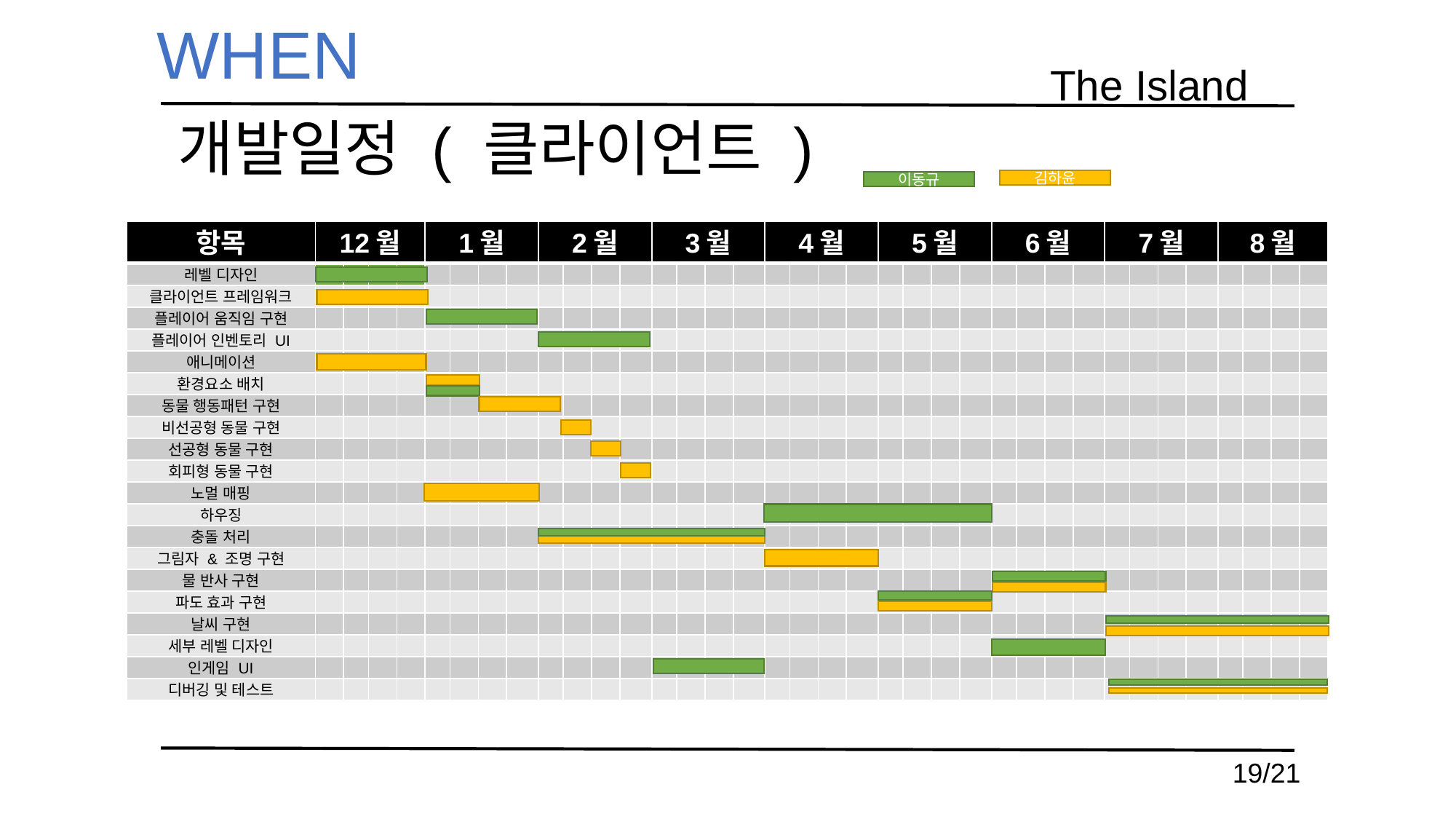

WHEN
The Island
개발일정 ( 클라이언트 )
김하윤
이동규
| 항목 | 12월 |  |  |  | 1월 |  |  |  | 2월 |  |  |  | 3월 |  |  |  | 4월 |  |  |  | 5월 |  |  |  | 6월 |  |  |  | 7월 |  |  |  | 8월 |  |  |  |
| --- | --- | --- | --- | --- | --- | --- | --- | --- | --- | --- | --- | --- | --- | --- | --- | --- | --- | --- | --- | --- | --- | --- | --- | --- | --- | --- | --- | --- | --- | --- | --- | --- | --- | --- | --- | --- |
| 레벨 디자인 |  |  |  |  |  |  |  |  |  |  |  |  |  |  |  |  |  |  |  |  |  |  |  |  |  |  |  |  |  |  |  |  |  |  |  |  |
| 클라이언트 프레임워크 |  |  |  |  |  |  |  |  |  |  |  |  |  |  |  |  |  |  |  |  |  |  |  |  |  |  |  |  |  |  |  |  |  |  |  |  |
| 플레이어 움직임 구현 |  |  |  |  |  |  |  |  |  |  |  |  |  |  |  |  |  |  |  |  |  |  |  |  |  |  |  |  |  |  |  |  |  |  |  |  |
| 플레이어 인벤토리 UI |  |  |  |  |  |  |  |  |  |  |  |  |  |  |  |  |  |  |  |  |  |  |  |  |  |  |  |  |  |  |  |  |  |  |  |  |
| 애니메이션 |  |  |  |  |  |  |  |  |  |  |  |  |  |  |  |  |  |  |  |  |  |  |  |  |  |  |  |  |  |  |  |  |  |  |  |  |
| 환경요소 배치 |  |  |  |  |  |  |  |  |  |  |  |  |  |  |  |  |  |  |  |  |  |  |  |  |  |  |  |  |  |  |  |  |  |  |  |  |
| 동물 행동패턴 구현 |  |  |  |  |  |  |  |  |  |  |  |  |  |  |  |  |  |  |  |  |  |  |  |  |  |  |  |  |  |  |  |  |  |  |  |  |
| 비선공형 동물 구현 |  |  |  |  |  |  |  |  |  |  |  |  |  |  |  |  |  |  |  |  |  |  |  |  |  |  |  |  |  |  |  |  |  |  |  |  |
| 선공형 동물 구현 |  |  |  |  |  |  |  |  |  |  |  |  |  |  |  |  |  |  |  |  |  |  |  |  |  |  |  |  |  |  |  |  |  |  |  |  |
| 회피형 동물 구현 |  |  |  |  |  |  |  |  |  |  |  |  |  |  |  |  |  |  |  |  |  |  |  |  |  |  |  |  |  |  |  |  |  |  |  |  |
| 노멀 매핑 |  |  |  |  |  |  |  |  |  |  |  |  |  |  |  |  |  |  |  |  |  |  |  |  |  |  |  |  |  |  |  |  |  |  |  |  |
| 하우징 |  |  |  |  |  |  |  |  |  |  |  |  |  |  |  |  |  |  |  |  |  |  |  |  |  |  |  |  |  |  |  |  |  |  |  |  |
| 충돌 처리 |  |  |  |  |  |  |  |  |  |  |  |  |  |  |  |  |  |  |  |  |  |  |  |  |  |  |  |  |  |  |  |  |  |  |  |  |
| 그림자 & 조명 구현 |  |  |  |  |  |  |  |  |  |  |  |  |  |  |  |  |  |  |  |  |  |  |  |  |  |  |  |  |  |  |  |  |  |  |  |  |
| 물 반사 구현 |  |  |  |  |  |  |  |  |  |  |  |  |  |  |  |  |  |  |  |  |  |  |  |  |  |  |  |  |  |  |  |  |  |  |  |  |
| 파도 효과 구현 |  |  |  |  |  |  |  |  |  |  |  |  |  |  |  |  |  |  |  |  |  |  |  |  |  |  |  |  |  |  |  |  |  |  |  |  |
| 날씨 구현 |  |  |  |  |  |  |  |  |  |  |  |  |  |  |  |  |  |  |  |  |  |  |  |  |  |  |  |  |  |  |  |  |  |  |  |  |
| 세부 레벨 디자인 |  |  |  |  |  |  |  |  |  |  |  |  |  |  |  |  |  |  |  |  |  |  |  |  |  |  |  |  |  |  |  |  |  |  |  |  |
| 인게임 UI |  |  |  |  |  |  |  |  |  |  |  |  |  |  |  |  |  |  |  |  |  |  |  |  |  |  |  |  |  |  |  |  |  |  |  |  |
| 디버깅 및 테스트 |  |  |  |  |  |  |  |  |  |  |  |  |  |  |  |  |  |  |  |  |  |  |  |  |  |  |  |  |  |  |  |  |  |  |  |  |

19/21